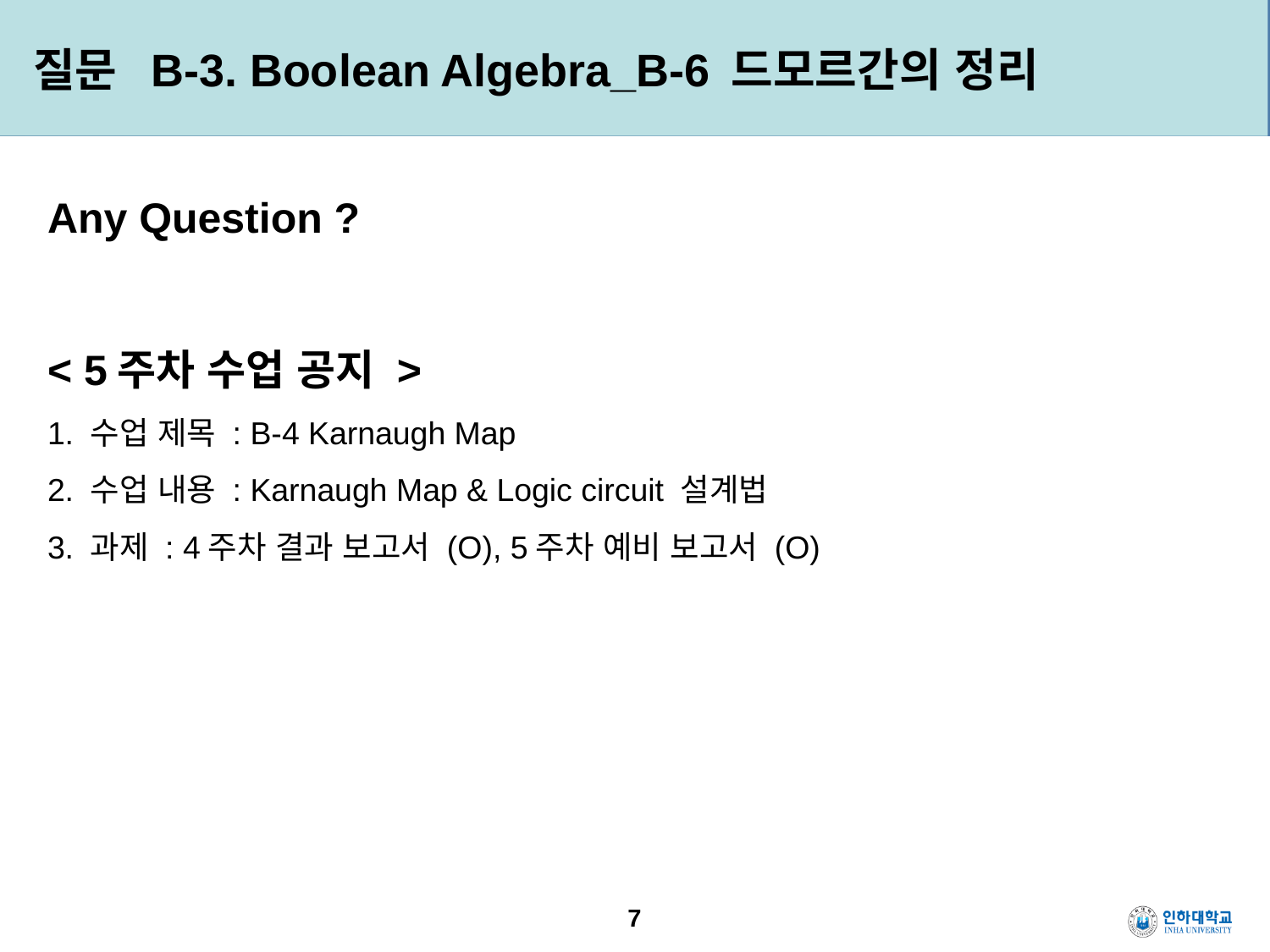

질문  B-3. Boolean Algebra_B-6 드모르간의 정리
Any Question ?

< 5주차 수업 공지 >
1. 수업 제목 : B-4 Karnaugh Map
2. 수업 내용 : Karnaugh Map & Logic circuit 설계법
3. 과제 : 4주차 결과 보고서 (O), 5주차 예비 보고서 (O)
7